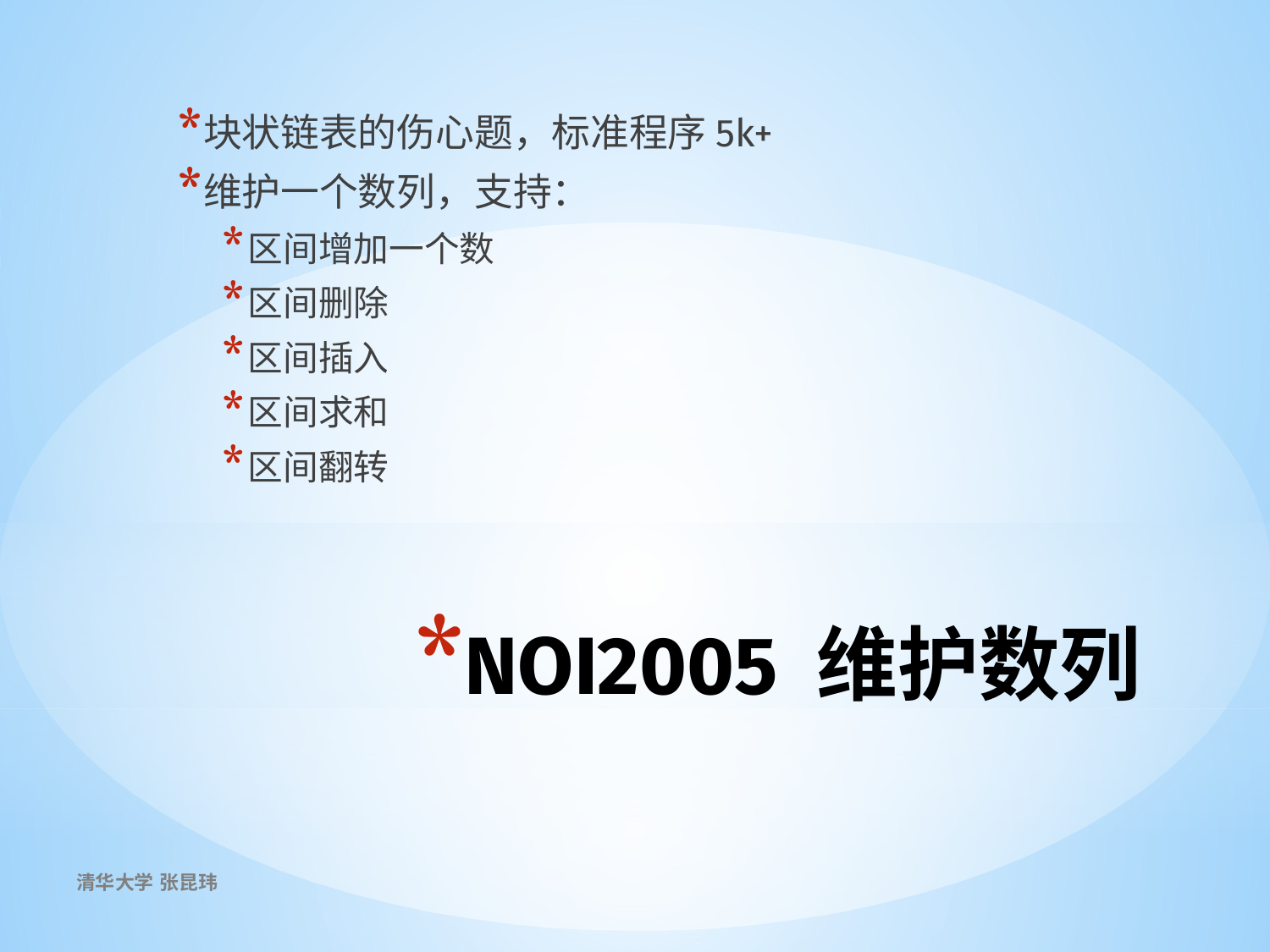

块状链表的伤心题，标准程序5k+
维护一个数列，支持：
区间增加一个数
区间删除
区间插入
区间求和
区间翻转
# NOI2005 维护数列
清华大学 张昆玮
92